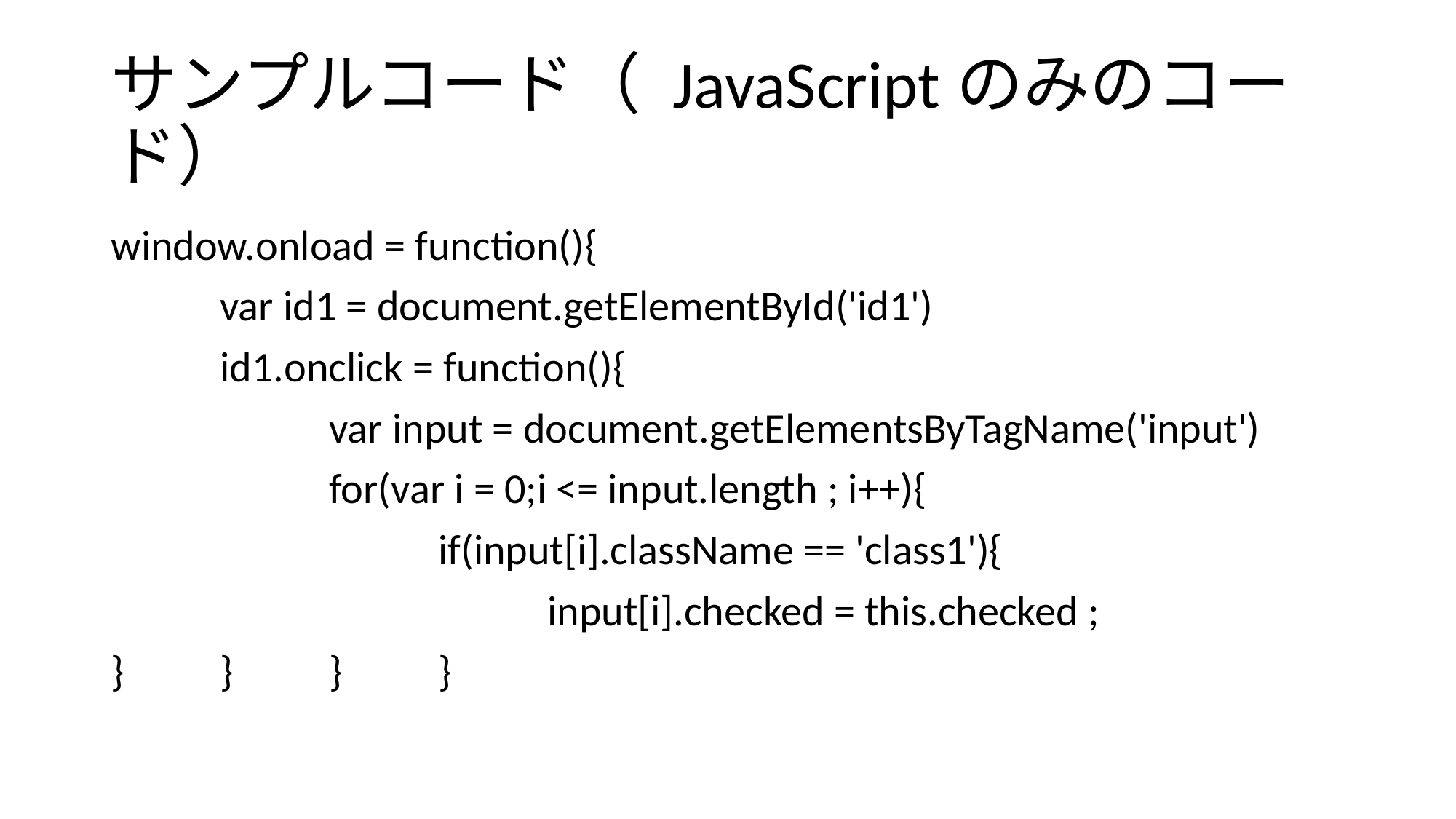

# サンプルコード（ JavaScriptのみのコード）
window.onload = function(){
	var id1 = document.getElementById('id1')
	id1.onclick = function(){
		var input = document.getElementsByTagName('input')
		for(var i = 0;i <= input.length ; i++){
			if(input[i].className == 'class1'){
				input[i].checked = this.checked ;
}	}	}	}